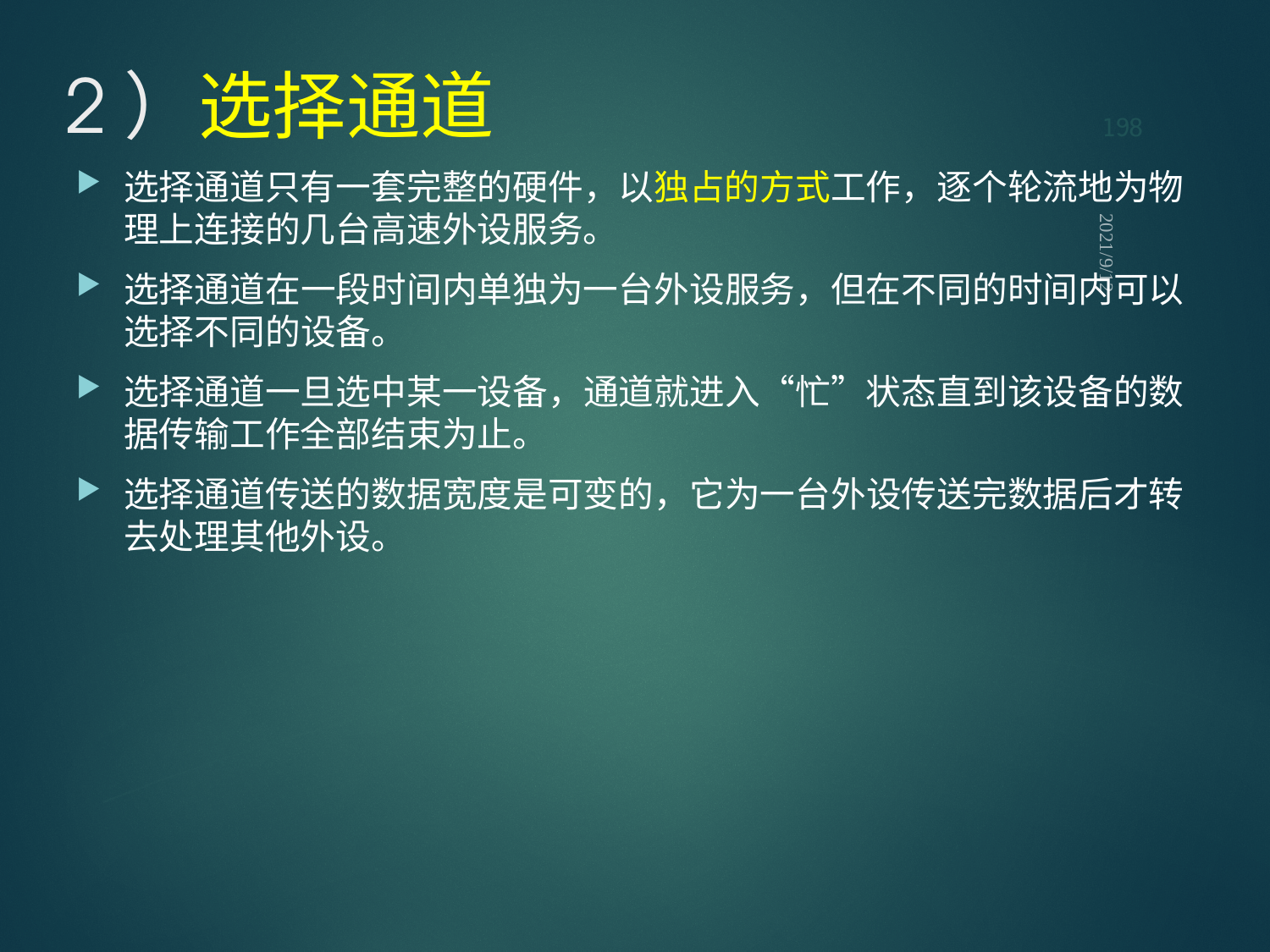

198
# 2）选择通道
选择通道只有一套完整的硬件，以独占的方式工作，逐个轮流地为物理上连接的几台高速外设服务。
选择通道在一段时间内单独为一台外设服务，但在不同的时间内可以选择不同的设备。
选择通道一旦选中某一设备，通道就进入“忙”状态直到该设备的数据传输工作全部结束为止。
选择通道传送的数据宽度是可变的，它为一台外设传送完数据后才转去处理其他外设。
2021/9/12